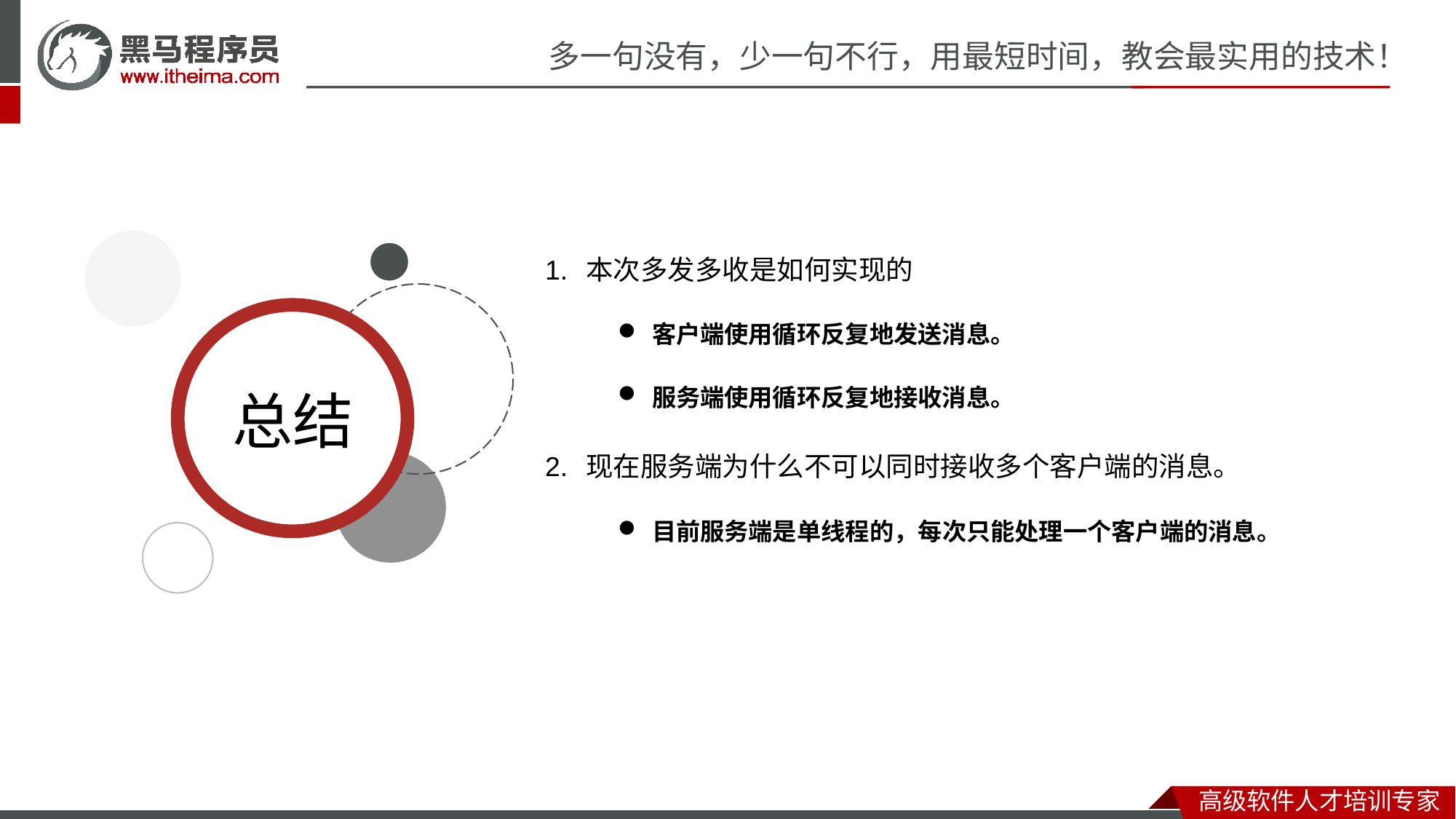

本次多发多收是如何实现的
客户端使用循环反复地发送消息。
服务端使用循环反复地接收消息。
现在服务端为什么不可以同时接收多个客户端的消息。
目前服务端是单线程的，每次只能处理一个客户端的消息。